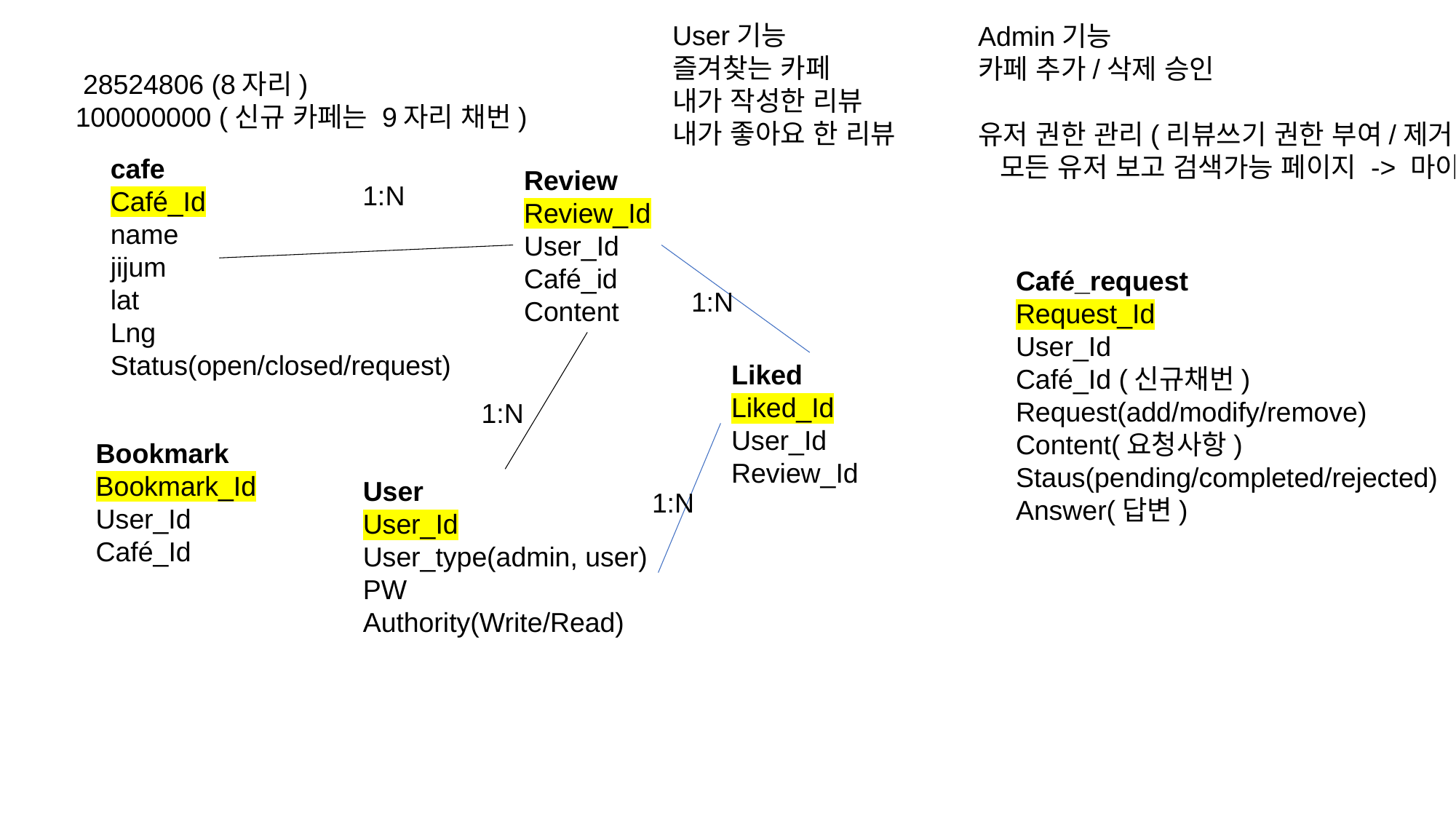

User기능
즐겨찾는 카페
내가 작성한 리뷰
내가 좋아요 한 리뷰
Admin기능
카페 추가/삭제 승인

유저 권한 관리(리뷰쓰기 권한 부여/제거)
  모든 유저 보고 검색가능 페이지 -> 마이페이지로 연결
 28524806 (8자리)
100000000 (신규 카페는 9자리 채번)
cafe
Café_Id
name
jijum
lat
Lng
Status(open/closed/request)
Review
Review_Id
User_Id
Café_id
Content
1:N
Café_request
Request_Id
User_Id
Café_Id (신규채번)
Request(add/modify/remove)
Content(요청사항)
Staus(pending/completed/rejected)
Answer(답변)
1:N
Liked
Liked_Id
User_Id
Review_Id
1:N
Bookmark
Bookmark_Id
User_Id
Café_Id
User
User_Id
User_type(admin, user)
PW
Authority(Write/Read)

1:N